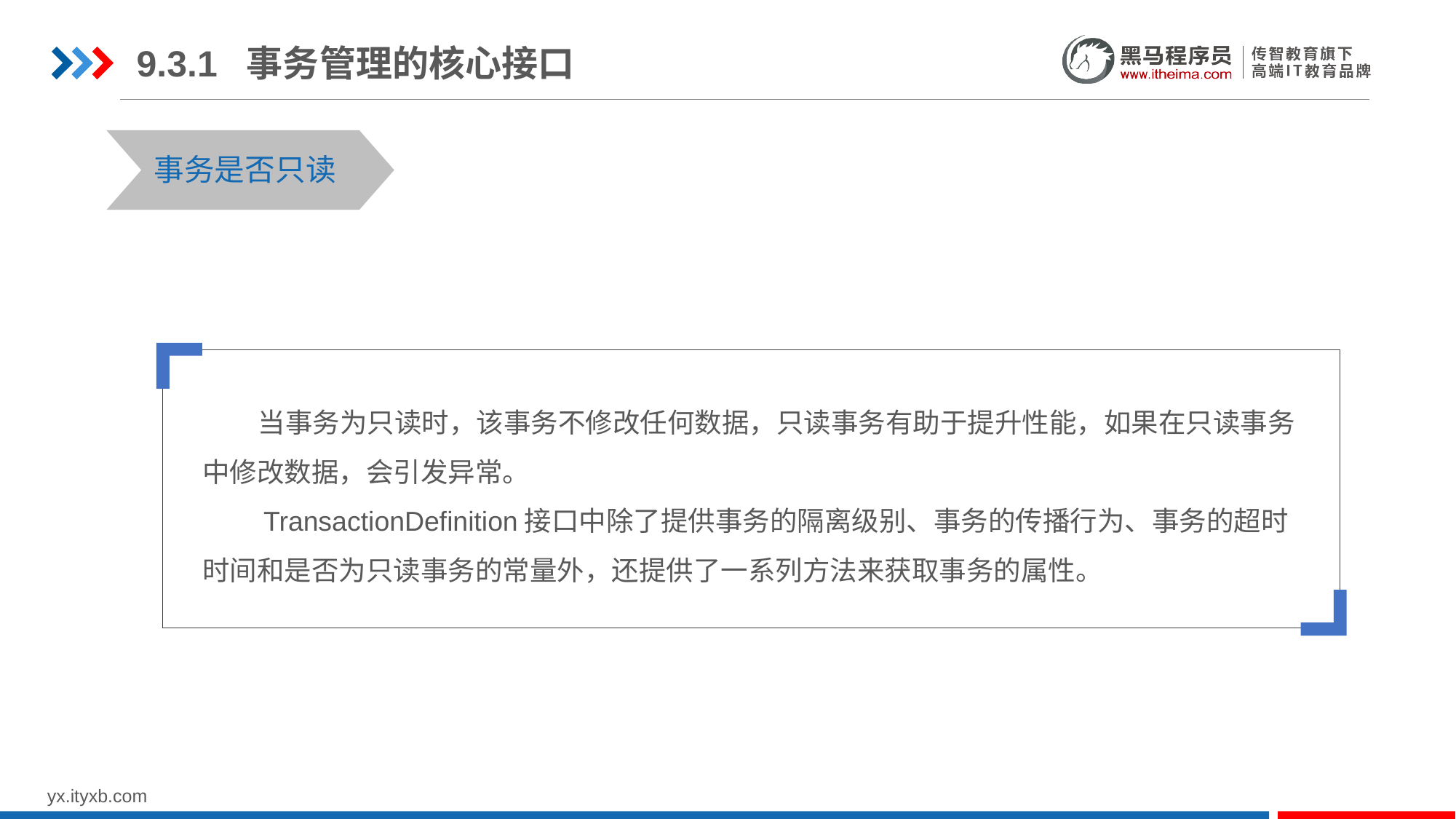

9.3.1  事务管理的核心接口

事务是否只读

        当事务为只读时，该事务不修改任何数据，只读事务有助于提升性能，如果在只读事务中修改数据，会引发异常。
        TransactionDefinition接口中除了提供事务的隔离级别、事务的传播行为、事务的超时时间和是否为只读事务的常量外，还提供了一系列方法来获取事务的属性。